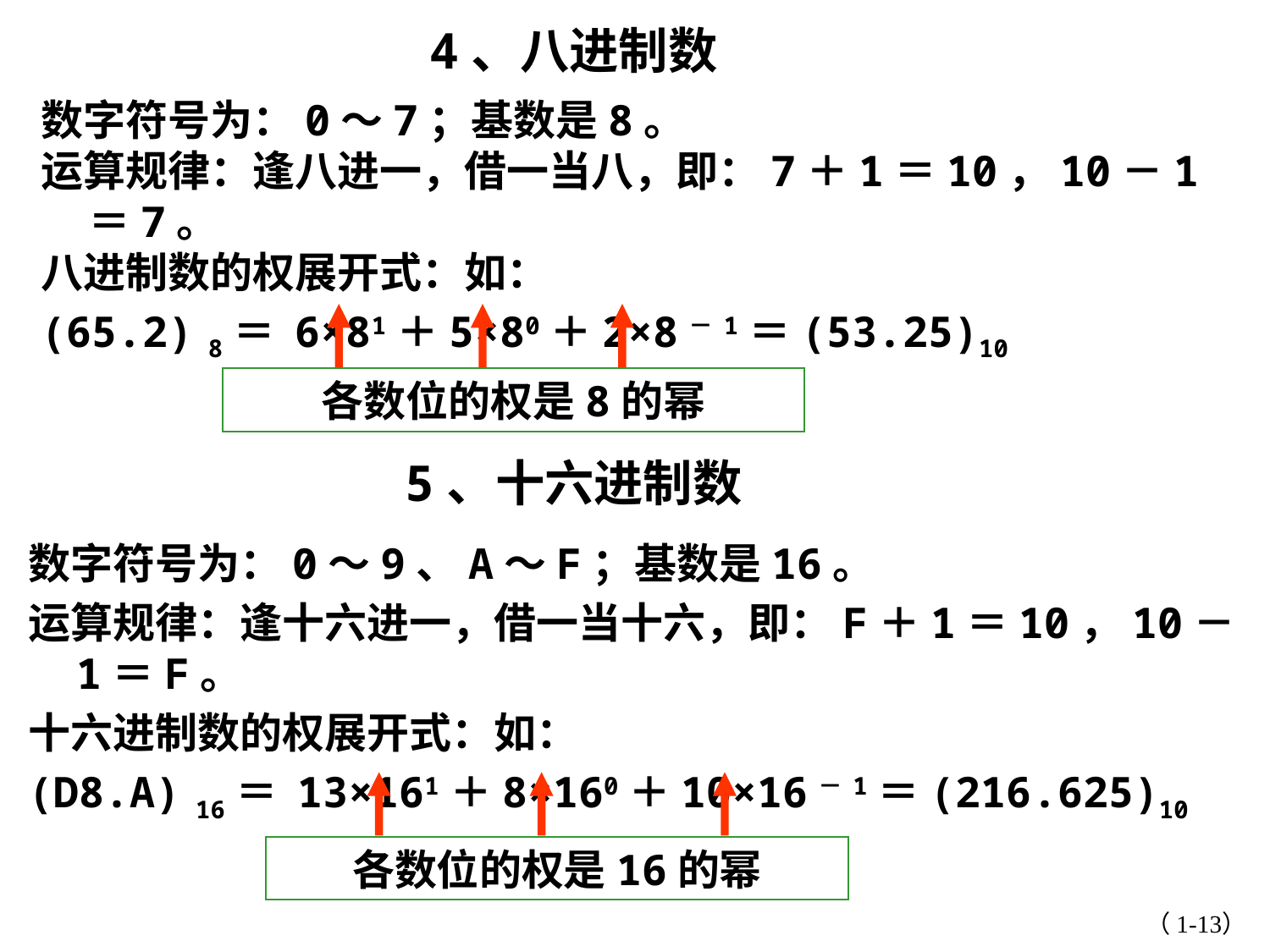

4、八进制数
数字符号为：0～7；基数是8。
运算规律：逢八进一，借一当八，即：7＋1＝10，10－1＝7。
八进制数的权展开式：如：
(65.2) 8＝ 6×81＋5×80＋2×8－1＝(53.25)10

各数位的权是8的幂
5、十六进制数
数字符号为：0～9、A～F；基数是16。
运算规律：逢十六进一，借一当十六，即：F＋1＝10，10－1＝F。
十六进制数的权展开式：如：
(D8.A) 16＝ 13×161＋8×160＋10×16－1＝(216.625)10

各数位的权是16的幂
（1-13）